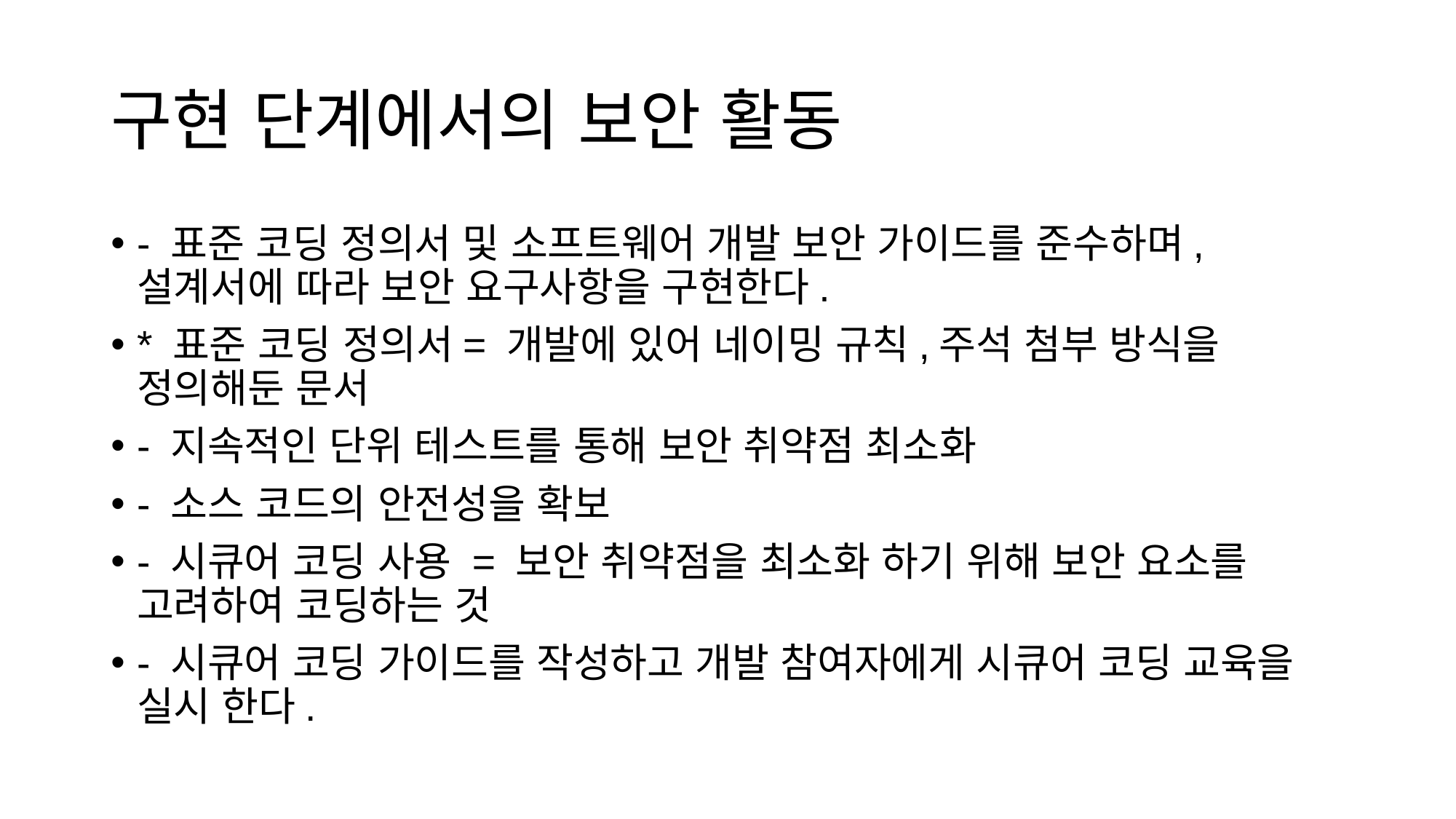

# 구현 단계에서의 보안 활동
- 표준 코딩 정의서 및 소프트웨어 개발 보안 가이드를 준수하며, 설계서에 따라 보안 요구사항을 구현한다.
* 표준 코딩 정의서= 개발에 있어 네이밍 규칙,주석 첨부 방식을 정의해둔 문서
- 지속적인 단위 테스트를 통해 보안 취약점 최소화
- 소스 코드의 안전성을 확보
- 시큐어 코딩 사용 = 보안 취약점을 최소화 하기 위해 보안 요소를 고려하여 코딩하는 것
- 시큐어 코딩 가이드를 작성하고 개발 참여자에게 시큐어 코딩 교육을 실시 한다.